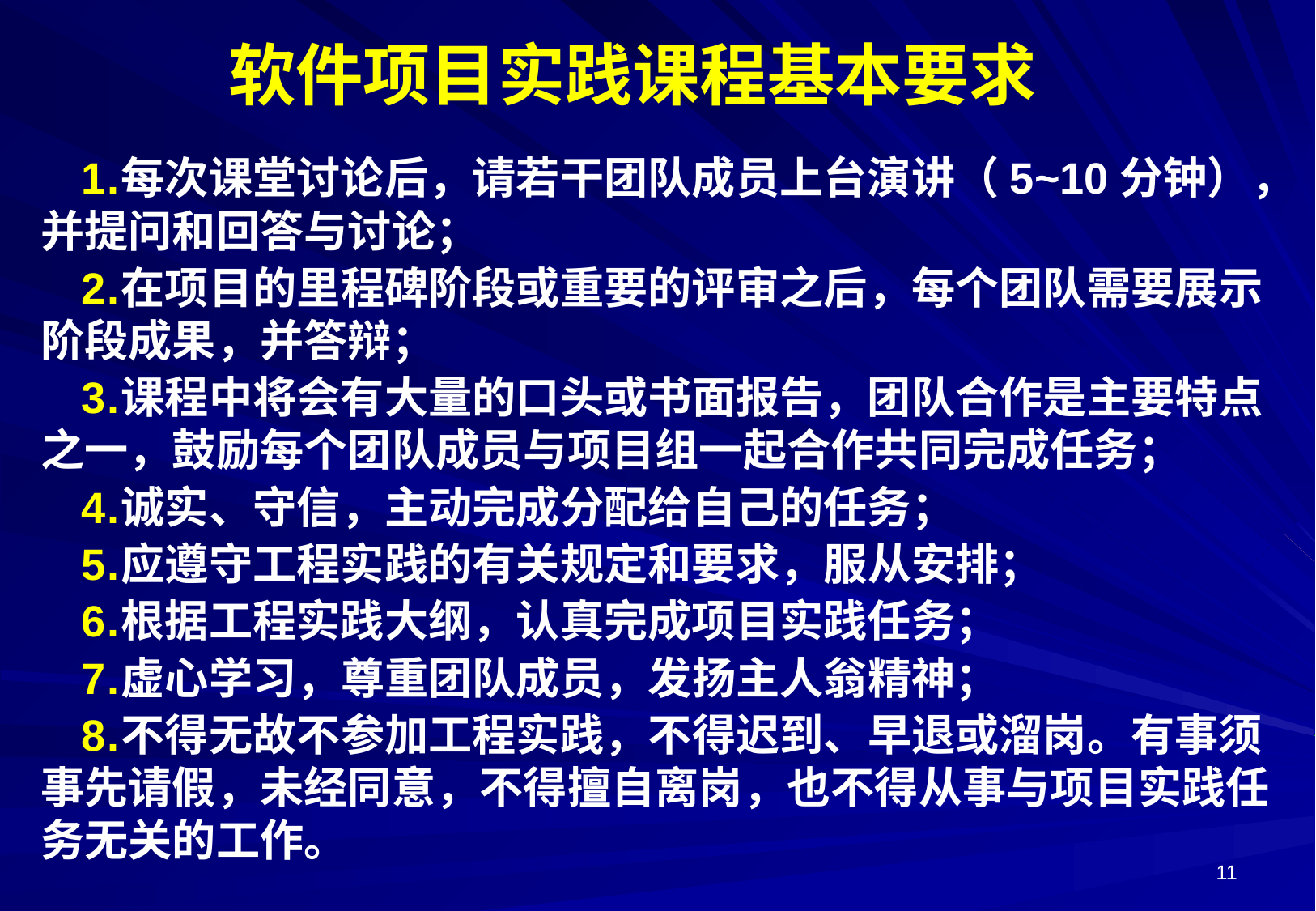

软件项目实践课程基本要求
每次课堂讨论后，请若干团队成员上台演讲（5~10分钟），并提问和回答与讨论；
在项目的里程碑阶段或重要的评审之后，每个团队需要展示阶段成果，并答辩；
课程中将会有大量的口头或书面报告，团队合作是主要特点之一，鼓励每个团队成员与项目组一起合作共同完成任务；
诚实、守信，主动完成分配给自己的任务；
应遵守工程实践的有关规定和要求，服从安排；
根据工程实践大纲，认真完成项目实践任务；
虚心学习，尊重团队成员，发扬主人翁精神；
不得无故不参加工程实践，不得迟到、早退或溜岗。有事须事先请假，未经同意，不得擅自离岗，也不得从事与项目实践任务无关的工作。
11